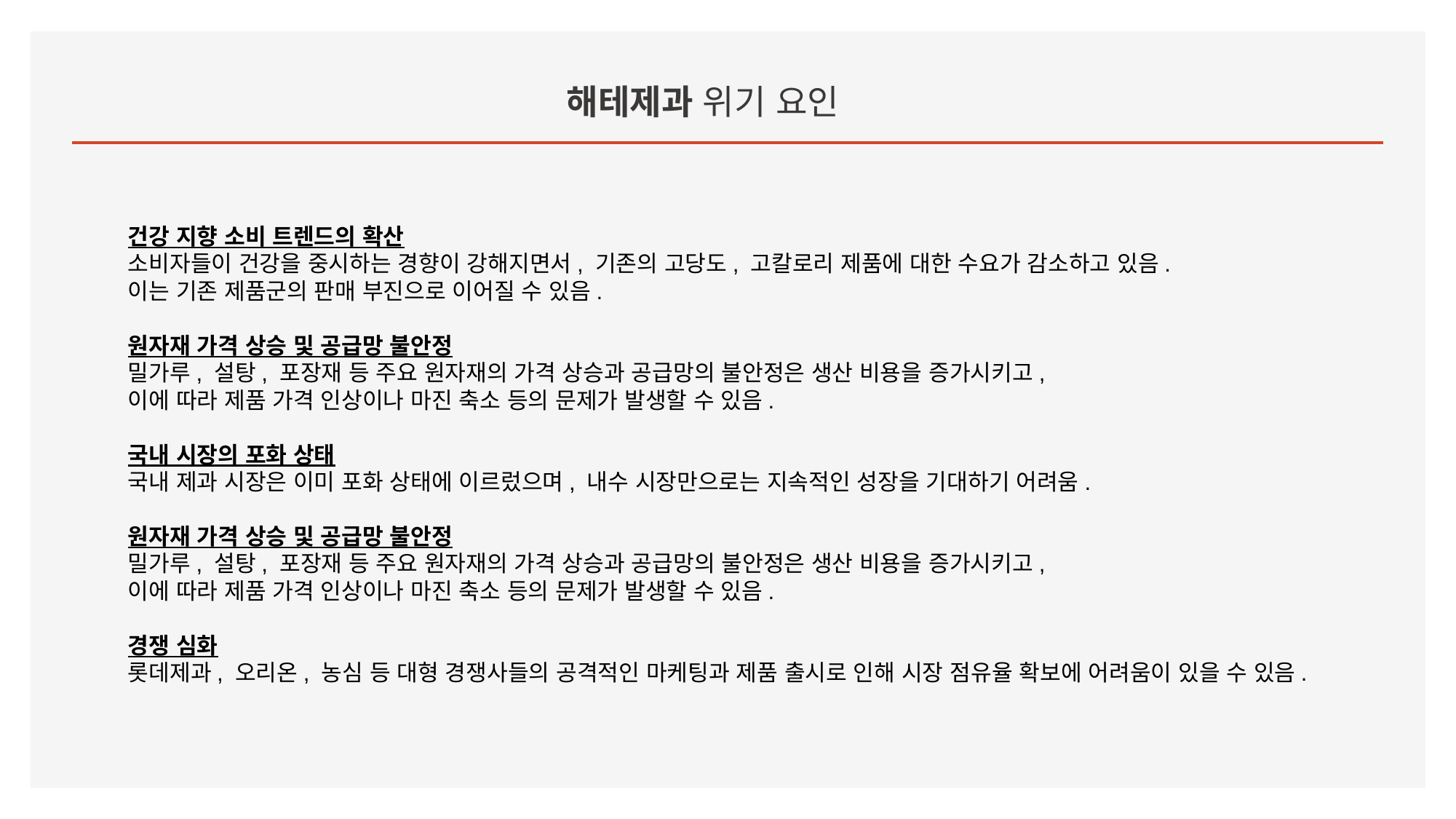

# 해테제과 위기 요인
건강 지향 소비 트렌드의 확산
소비자들이 건강을 중시하는 경향이 강해지면서, 기존의 고당도, 고칼로리 제품에 대한 수요가 감소하고 있음.
이는 기존 제품군의 판매 부진으로 이어질 수 있음.

원자재 가격 상승 및 공급망 불안정
밀가루, 설탕, 포장재 등 주요 원자재의 가격 상승과 공급망의 불안정은 생산 비용을 증가시키고,
이에 따라 제품 가격 인상이나 마진 축소 등의 문제가 발생할 수 있음.

국내 시장의 포화 상태
국내 제과 시장은 이미 포화 상태에 이르렀으며, 내수 시장만으로는 지속적인 성장을 기대하기 어려움.

원자재 가격 상승 및 공급망 불안정
밀가루, 설탕, 포장재 등 주요 원자재의 가격 상승과 공급망의 불안정은 생산 비용을 증가시키고,
이에 따라 제품 가격 인상이나 마진 축소 등의 문제가 발생할 수 있음.

경쟁 심화
롯데제과, 오리온, 농심 등 대형 경쟁사들의 공격적인 마케팅과 제품 출시로 인해 시장 점유율 확보에 어려움이 있을 수 있음.